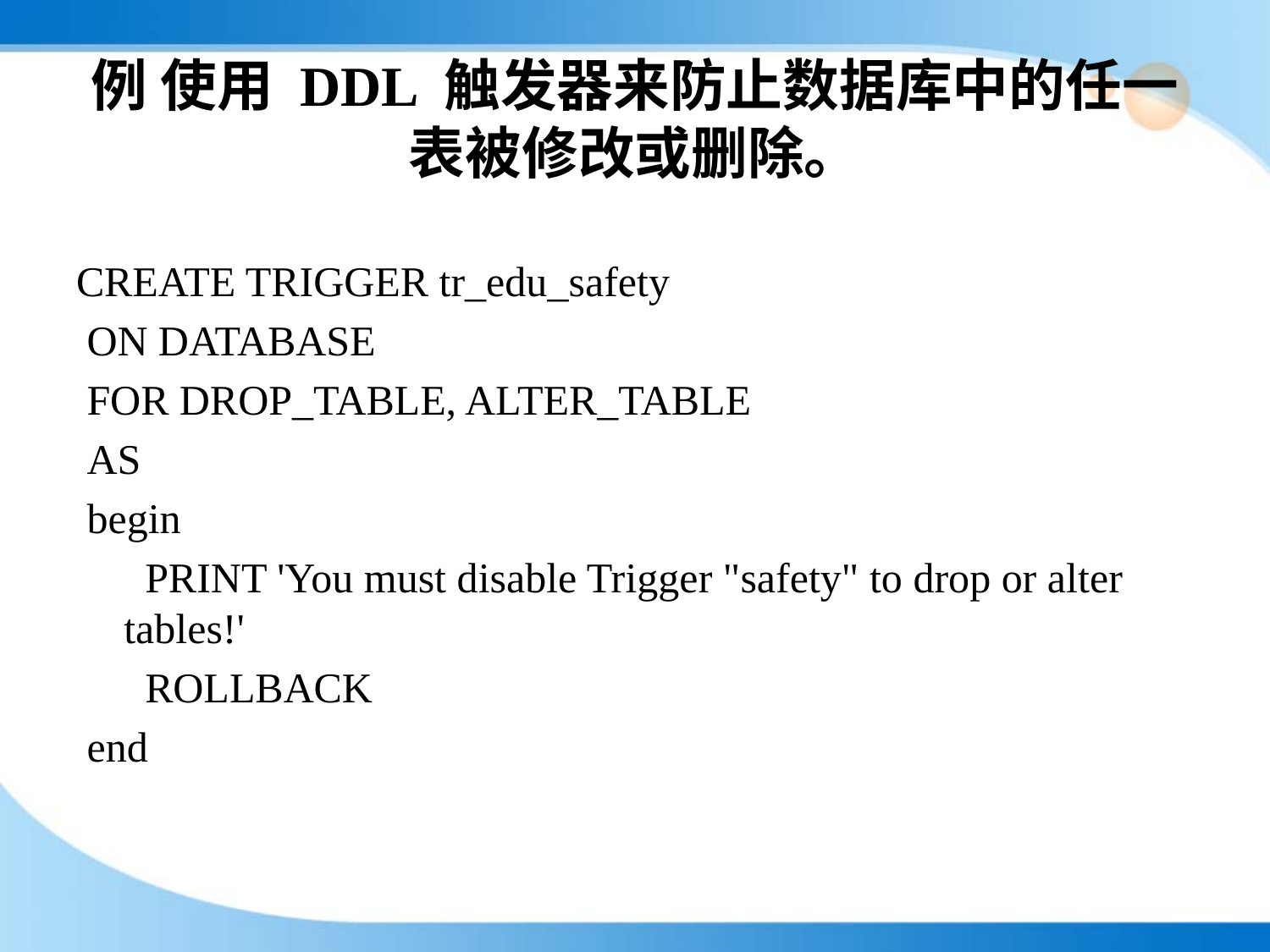

# 例 使用 DDL 触发器来防止数据库中的任一表被修改或删除。
CREATE TRIGGER tr_edu_safety
 ON DATABASE
 FOR DROP_TABLE, ALTER_TABLE
 AS
 begin
	  PRINT 'You must disable Trigger "safety" to drop or alter tables!'
	  ROLLBACK
 end